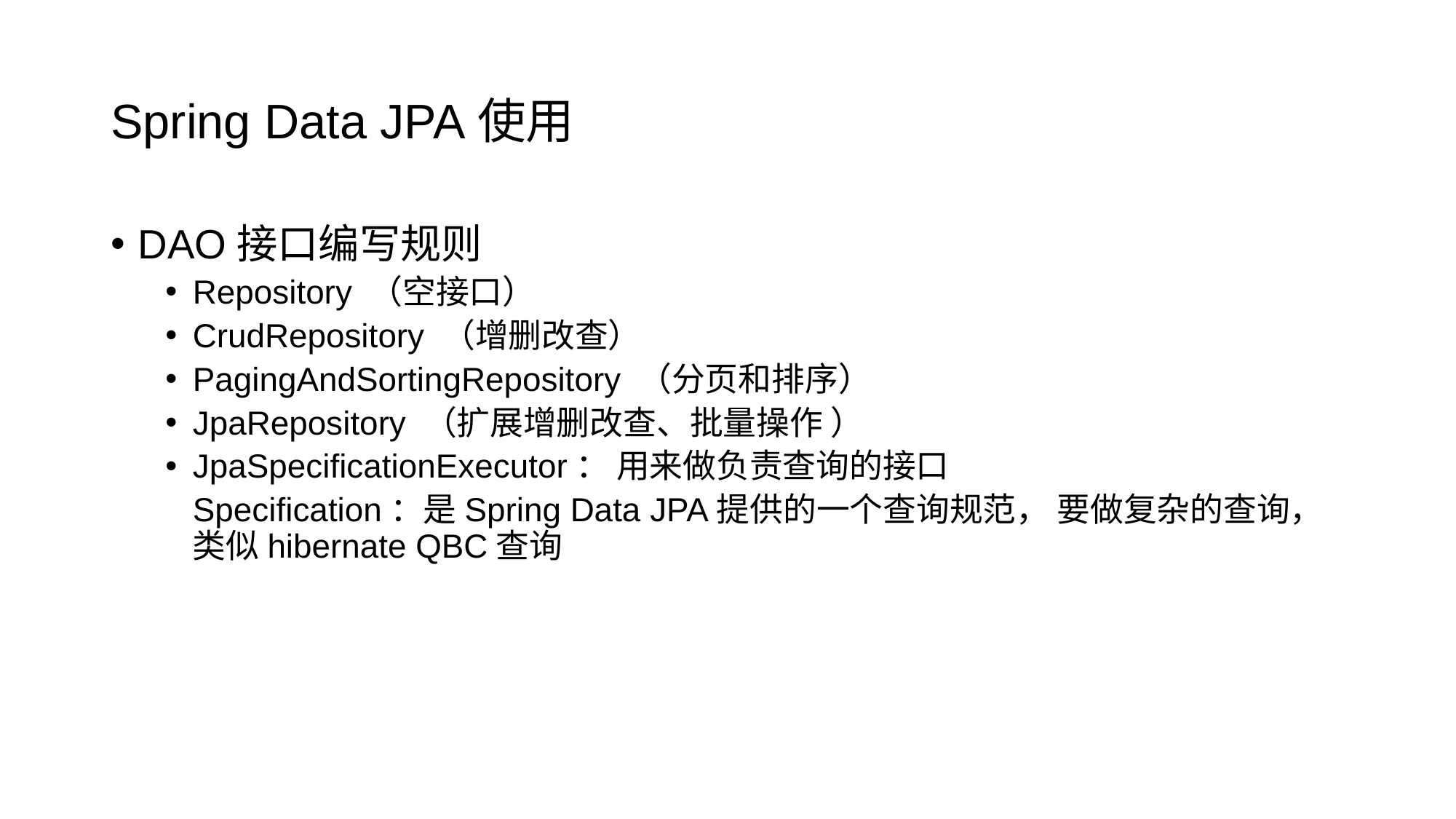

# Spring Data JPA使用
DAO接口编写规则
Repository （空接口）
CrudRepository （增删改查）
PagingAndSortingRepository （分页和排序）
JpaRepository （扩展增删改查、批量操作 ）
JpaSpecificationExecutor： 用来做负责查询的接口
	Specification：是Spring Data JPA提供的一个查询规范， 要做复杂的查询，类似hibernate QBC查询